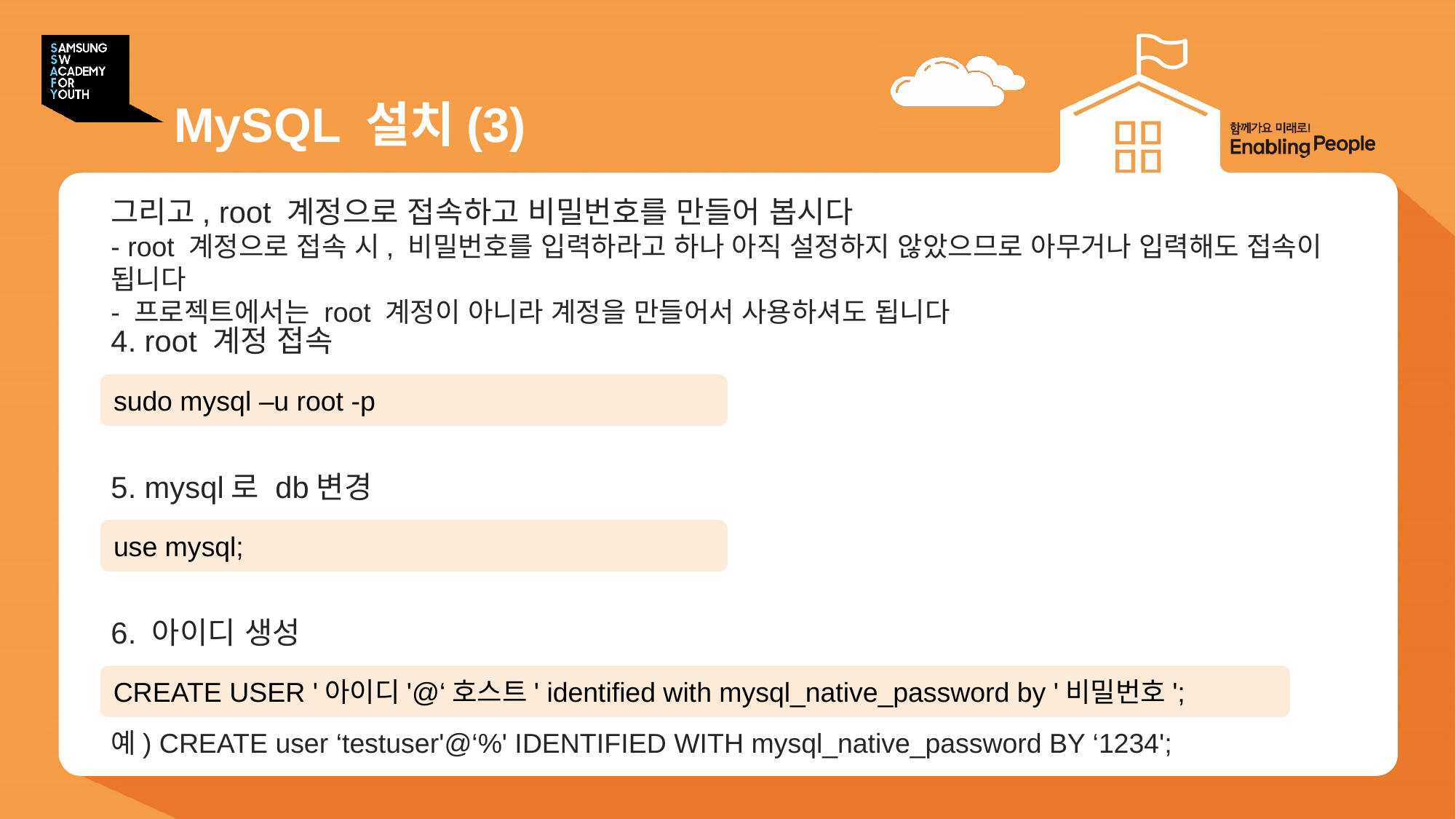

# MySQL 설치(3)
그리고, root 계정으로 접속하고 비밀번호를 만들어 봅시다
- root 계정으로 접속 시, 비밀번호를 입력하라고 하나 아직 설정하지 않았으므로 아무거나 입력해도 접속이 됩니다
- 프로젝트에서는 root 계정이 아니라 계정을 만들어서 사용하셔도 됩니다
4. root 계정 접속
sudo mysql –u root -p
5. mysql로 db변경
use mysql;
6. 아이디 생성
CREATE USER '아이디'@‘호스트' identified with mysql_native_password by '비밀번호';
예) CREATE user ‘testuser'@‘%' IDENTIFIED WITH mysql_native_password BY ‘1234';